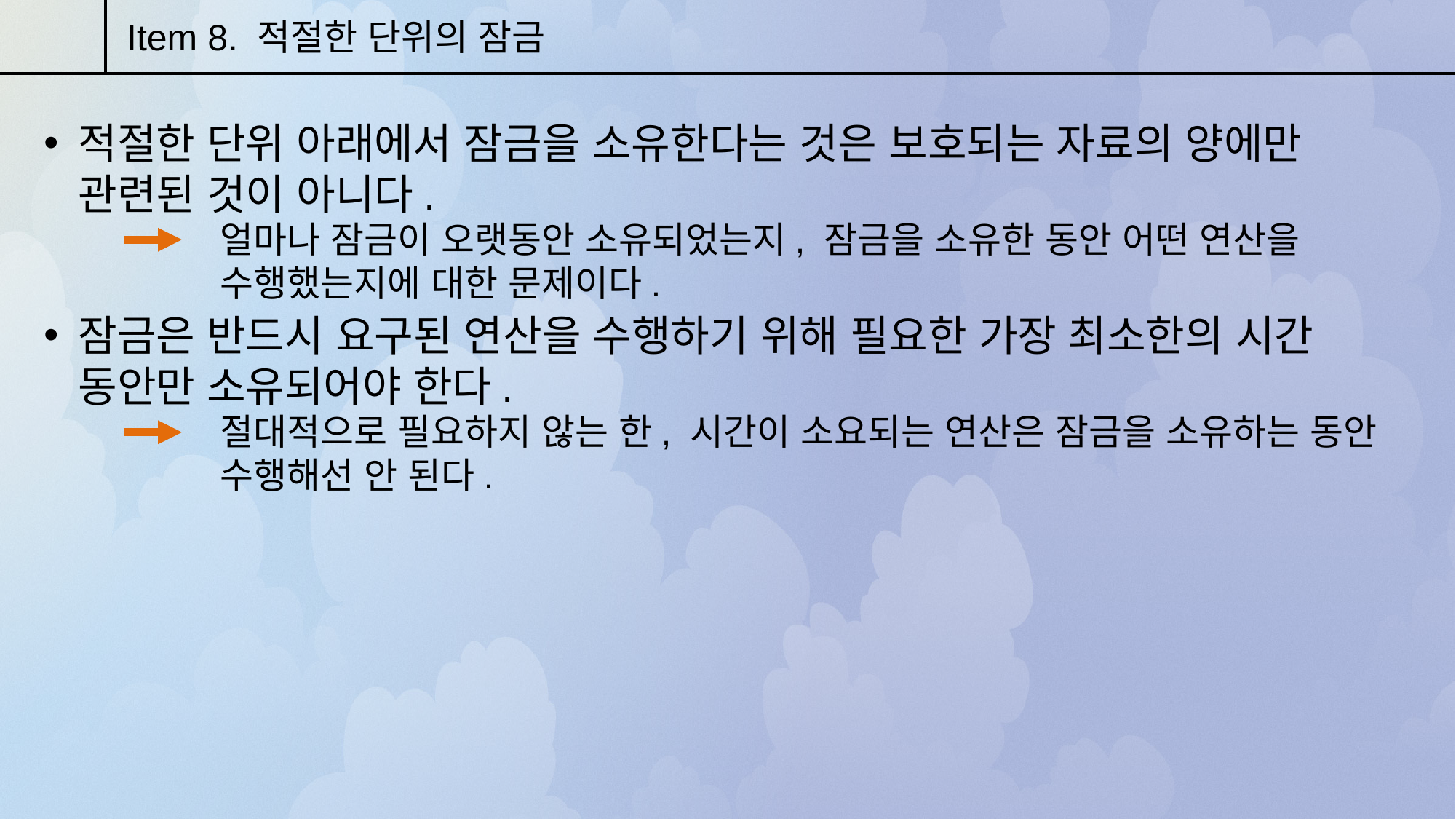

Item 8. 적절한 단위의 잠금
적절한 단위 아래에서 잠금을 소유한다는 것은 보호되는 자료의 양에만 관련된 것이 아니다.
얼마나 잠금이 오랫동안 소유되었는지, 잠금을 소유한 동안 어떤 연산을 수행했는지에 대한 문제이다.
잠금은 반드시 요구된 연산을 수행하기 위해 필요한 가장 최소한의 시간 동안만 소유되어야 한다.
절대적으로 필요하지 않는 한, 시간이 소요되는 연산은 잠금을 소유하는 동안 수행해선 안 된다.